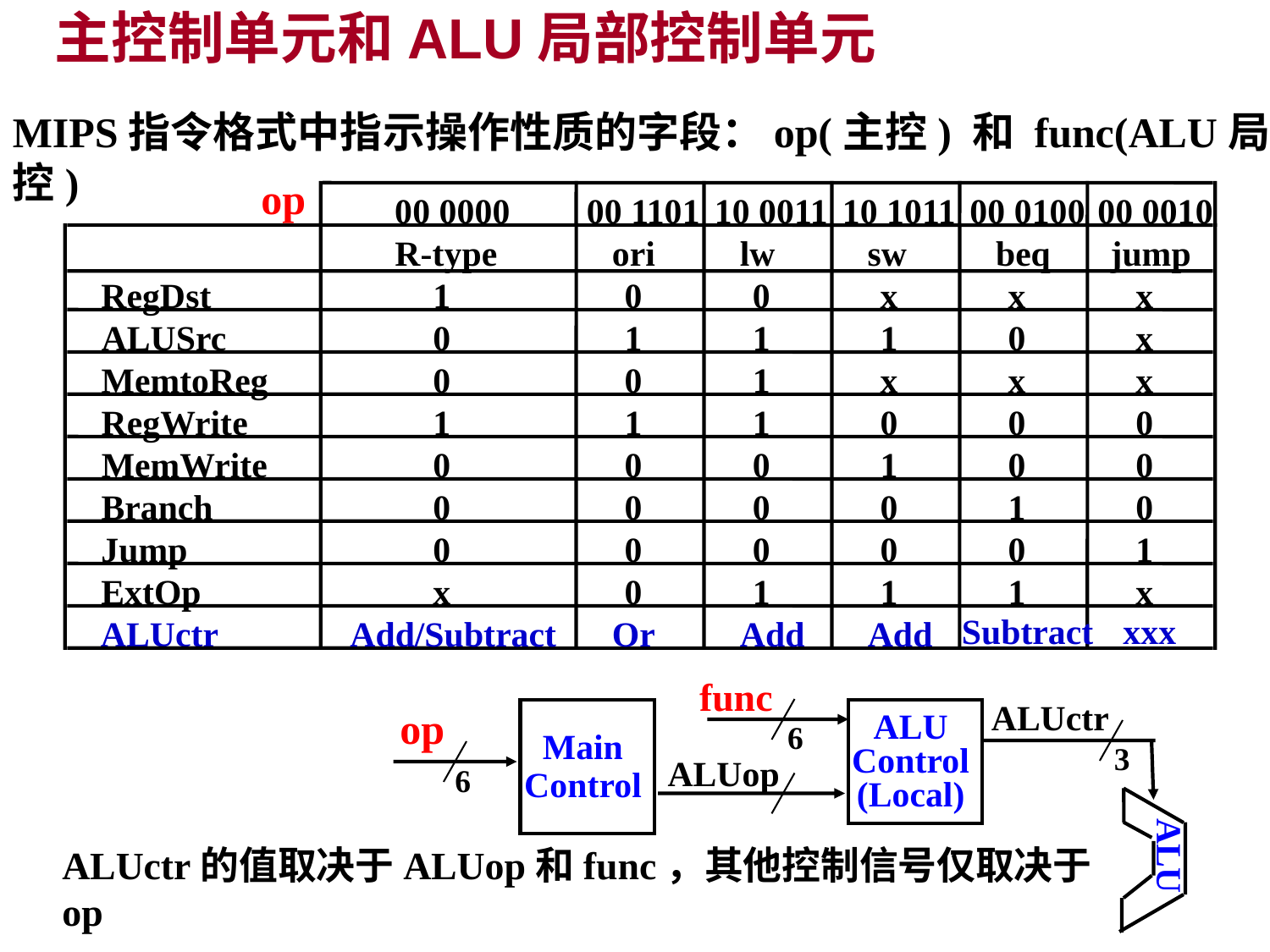

# 主控制单元和ALU局部控制单元
MIPS指令格式中指示操作性质的字段：op(主控) 和 func(ALU局控)
op

00 0000
00 1101
10 0011
10 1011
00 0100
00 0010

R-type
ori
lw
sw
beq
jump
RegDst
1
0
0
x
x
x

ALUSrc
0
1
1
1
0
x

MemtoReg
0
0
1
x
x
x

RegWrite
1
1
1
0
0
0

MemWrite
0
0
0
1
0
0

Branch
0
0
0
0
1
0

Jump
0
0
0
0
0
1

ExtOp
x
0
1
1
1
x
Subtract
xxx

ALUctr
Add/Subtract
Or
Add
Add

func
ALUctr
op

ALU
Control
(Local)
6

Main
Control
3

ALUop
6

ALU
ALUctr的值取决于ALUop和func，其他控制信号仅取决于op